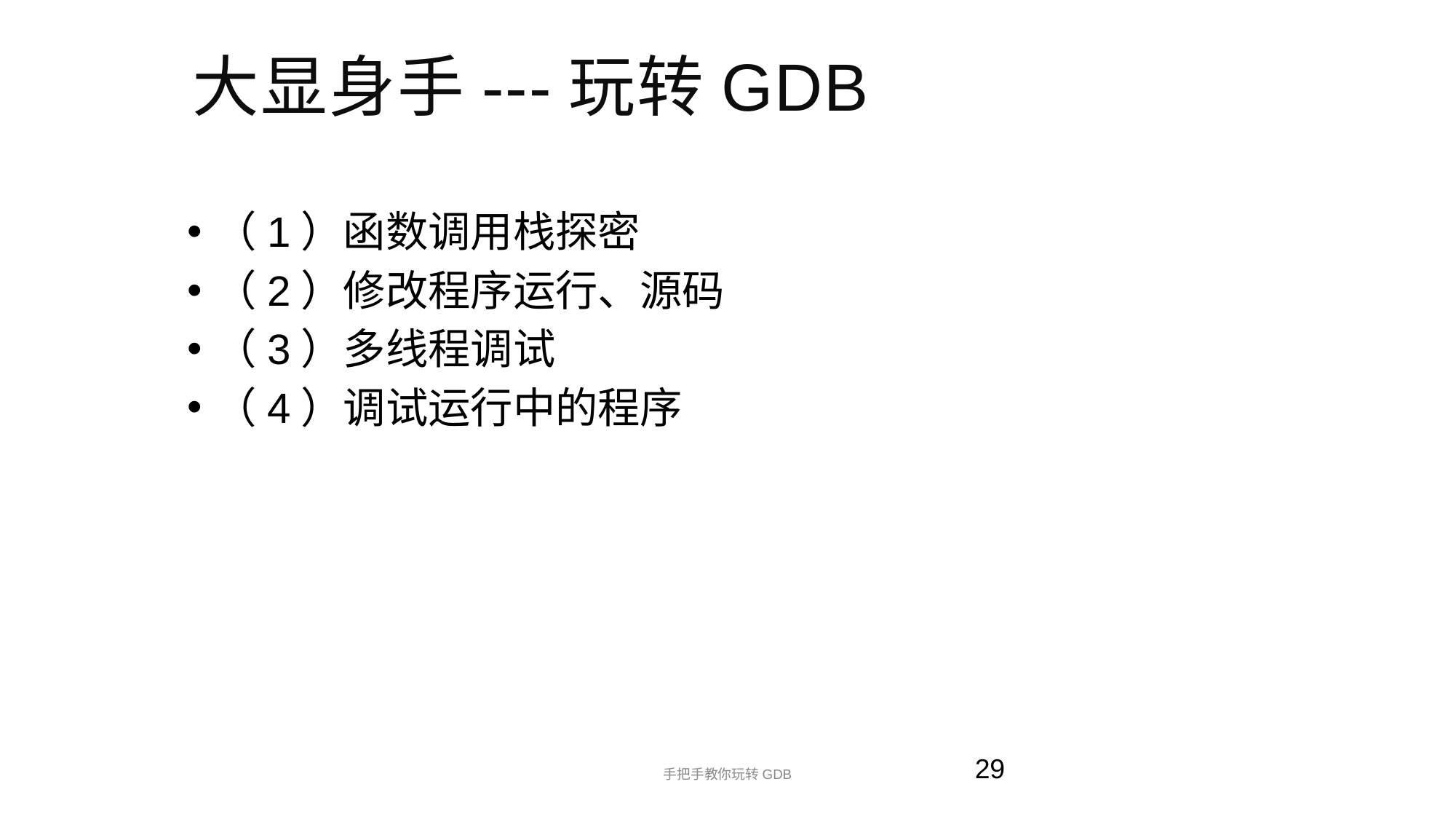

大显身手---玩转GDB
（1）函数调用栈探密
（2）修改程序运行、源码
（3）多线程调试
（4）调试运行中的程序

手把手教你玩转GDB
29